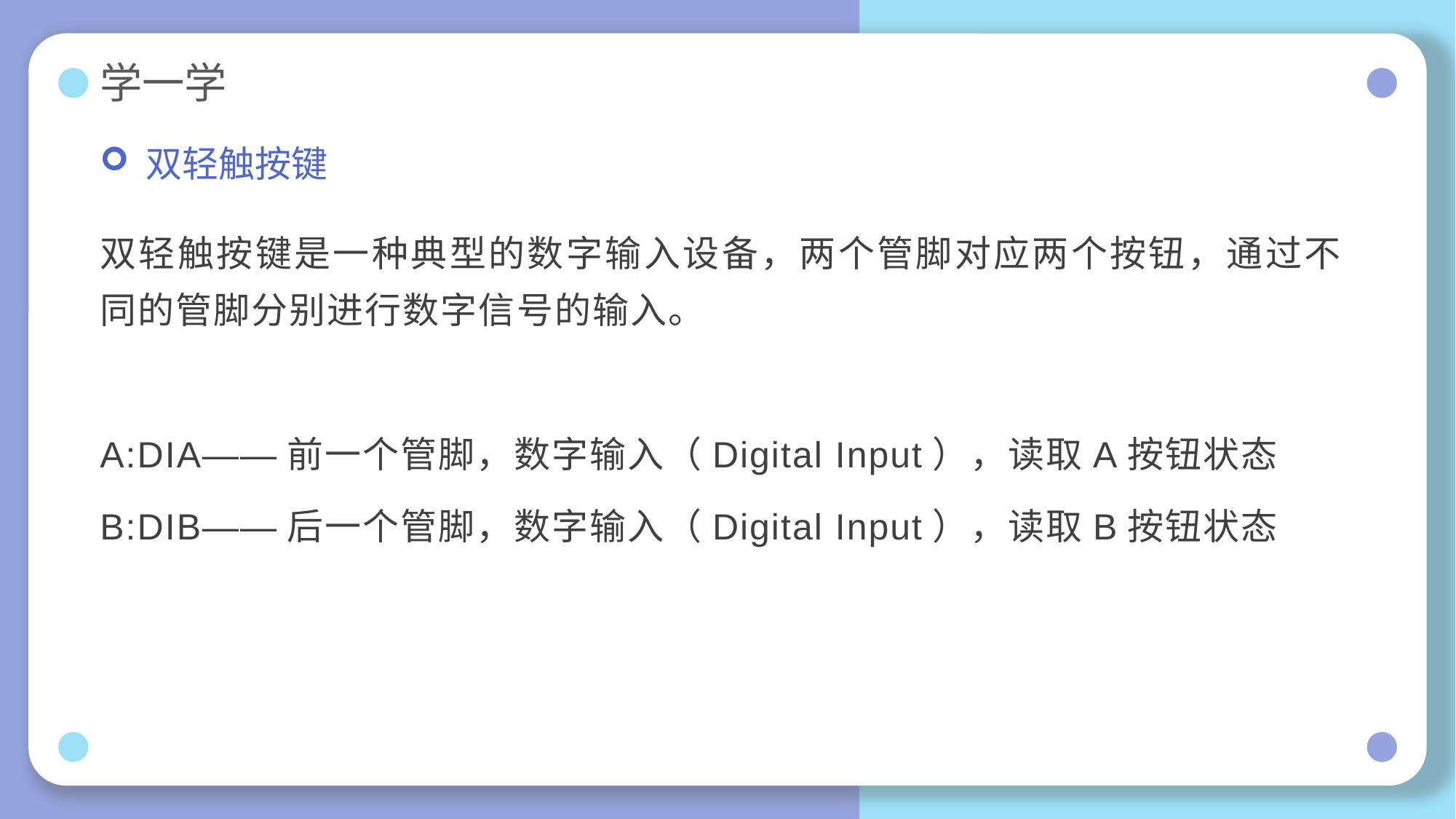

# 学一学
 双轻触按键
双轻触按键是一种典型的数字输入设备，两个管脚对应两个按钮，通过不同的管脚分别进行数字信号的输入。

A:DIA——前一个管脚，数字输入（Digital Input），读取A按钮状态
B:DIB——后一个管脚，数字输入（Digital Input），读取B按钮状态